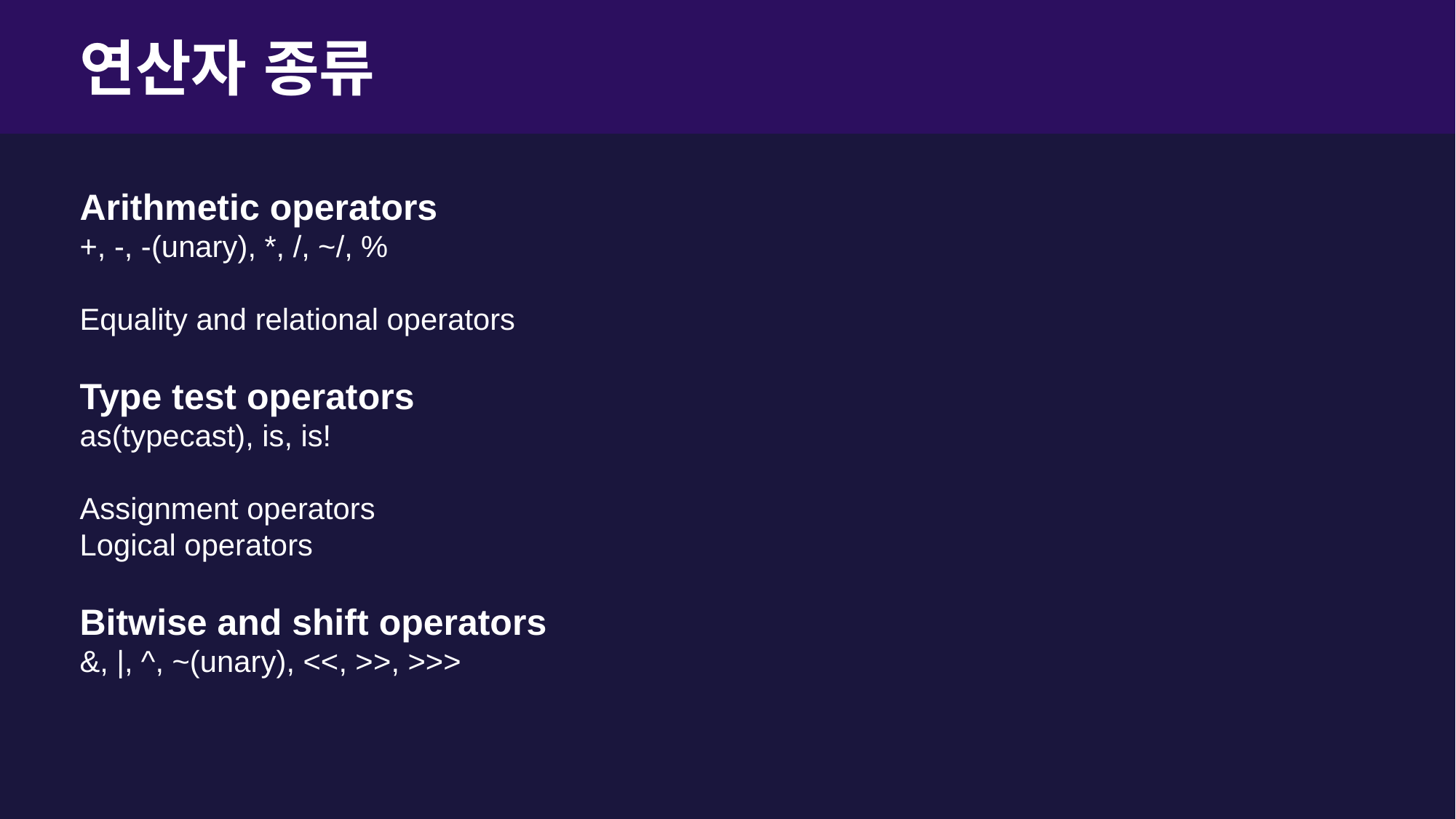

연산자 종류
Arithmetic operators
+, -, -(unary), *, /, ~/, %

Equality and relational operators

Type test operators
as(typecast), is, is!

Assignment operators
Logical operators

Bitwise and shift operators
&, |, ^, ~(unary), <<, >>, >>>